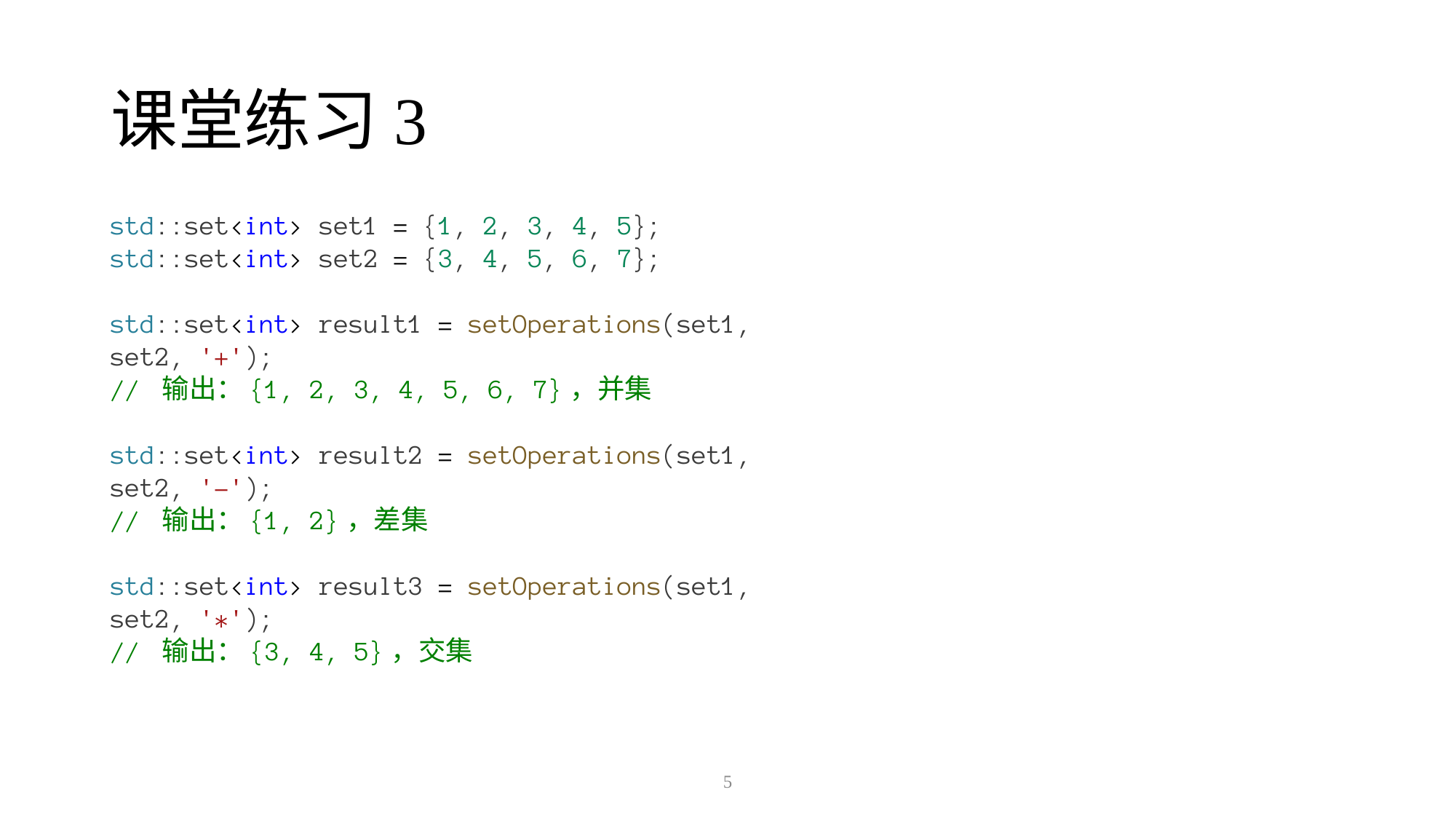

# 课堂练习3
std::set<int> set1 = {1, 2, 3, 4, 5};
std::set<int> set2 = {3, 4, 5, 6, 7};
std::set<int> result1 = setOperations(set1, set2, '+');
// 输出：{1, 2, 3, 4, 5, 6, 7}，并集
std::set<int> result2 = setOperations(set1, set2, '-');
// 输出：{1, 2}，差集
std::set<int> result3 = setOperations(set1, set2, '*');
// 输出：{3, 4, 5}，交集
5